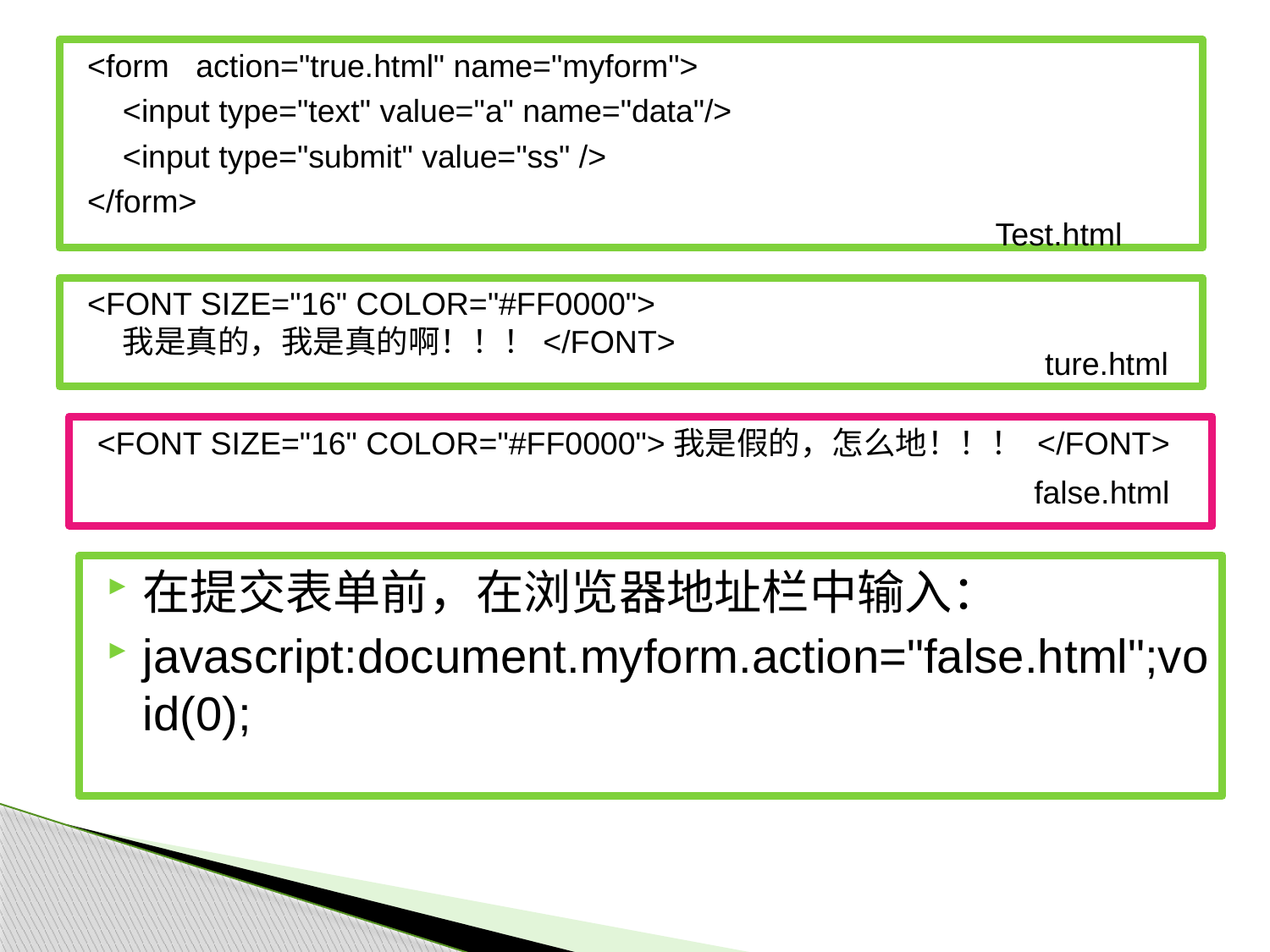

<form   action="true.html" name="myform">
	<input type="text" value="a" name="data"/>
	<input type="submit" value="ss" />
</form>
Test.html
<FONT SIZE="16" COLOR="#FF0000"> 我是真的，我是真的啊！！！</FONT>
ture.html
<FONT SIZE="16" COLOR="#FF0000">我是假的，怎么地！！！ </FONT>
false.html
在提交表单前，在浏览器地址栏中输入：
javascript:document.myform.action="false.html";void(0);